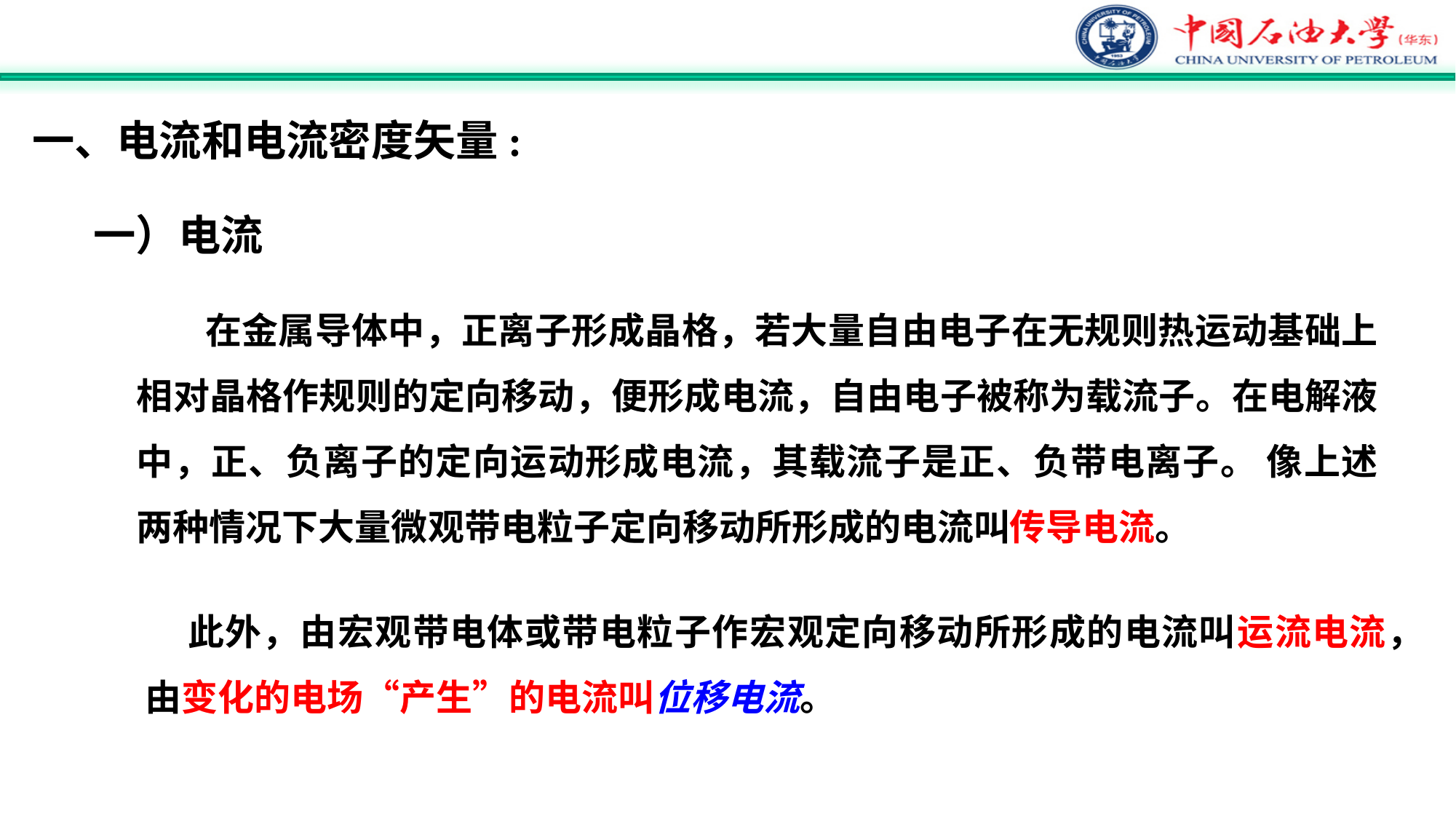

一、电流和电流密度矢量:
一）电流
  在金属导体中，正离子形成晶格，若大量自由电子在无规则热运动基础上相对晶格作规则的定向移动，便形成电流，自由电子被称为载流子。在电解液中，正、负离子的定向运动形成电流，其载流子是正、负带电离子。 像上述两种情况下大量微观带电粒子定向移动所形成的电流叫传导电流。
此外，由宏观带电体或带电粒子作宏观定向移动所形成的电流叫运流电流，由变化的电场“产生”的电流叫位移电流。